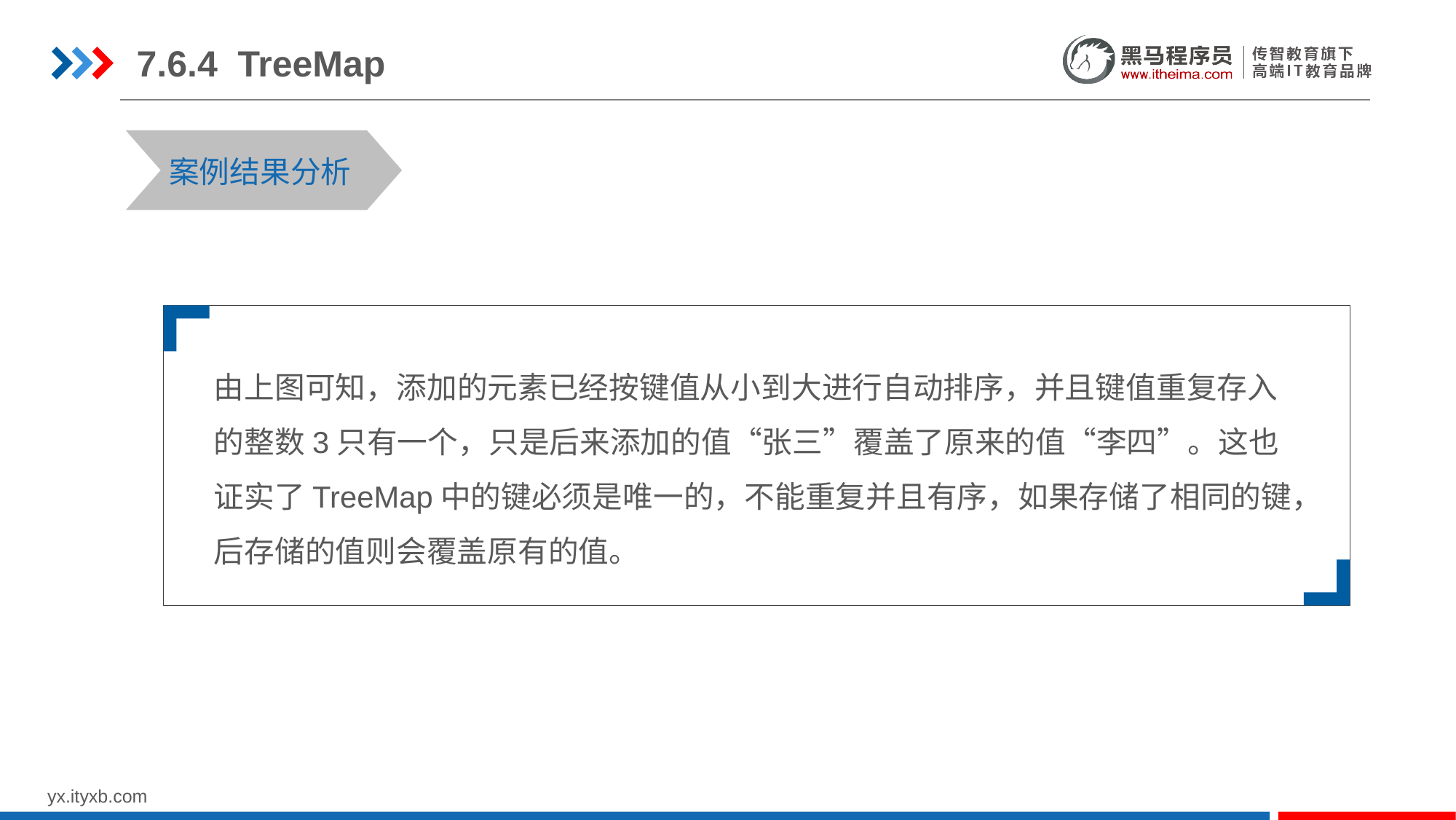

7.6.4  TreeMap

案例结果分析

由上图可知，添加的元素已经按键值从小到大进行自动排序，并且键值重复存入的整数3只有一个，只是后来添加的值“张三”覆盖了原来的值“李四”。这也证实了TreeMap中的键必须是唯一的，不能重复并且有序，如果存储了相同的键，后存储的值则会覆盖原有的值。